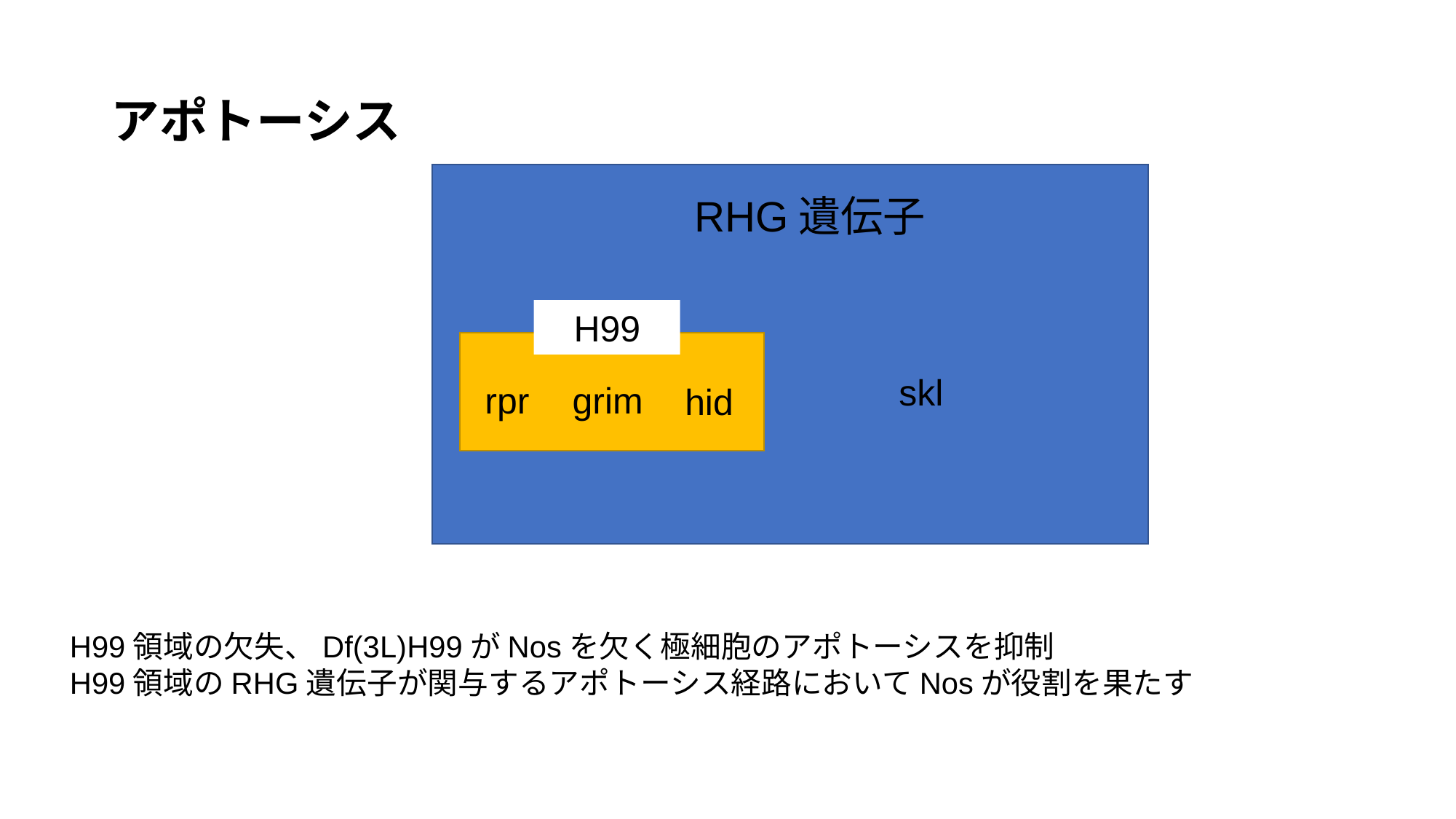

# アポトーシス

RHG遺伝子
H99

skl
rpr
grim
hid
H99領域の欠失、Df(3L)H99がNosを欠く極細胞のアポトーシスを抑制
H99領域のRHG遺伝子が関与するアポトーシス経路においてNosが役割を果たす